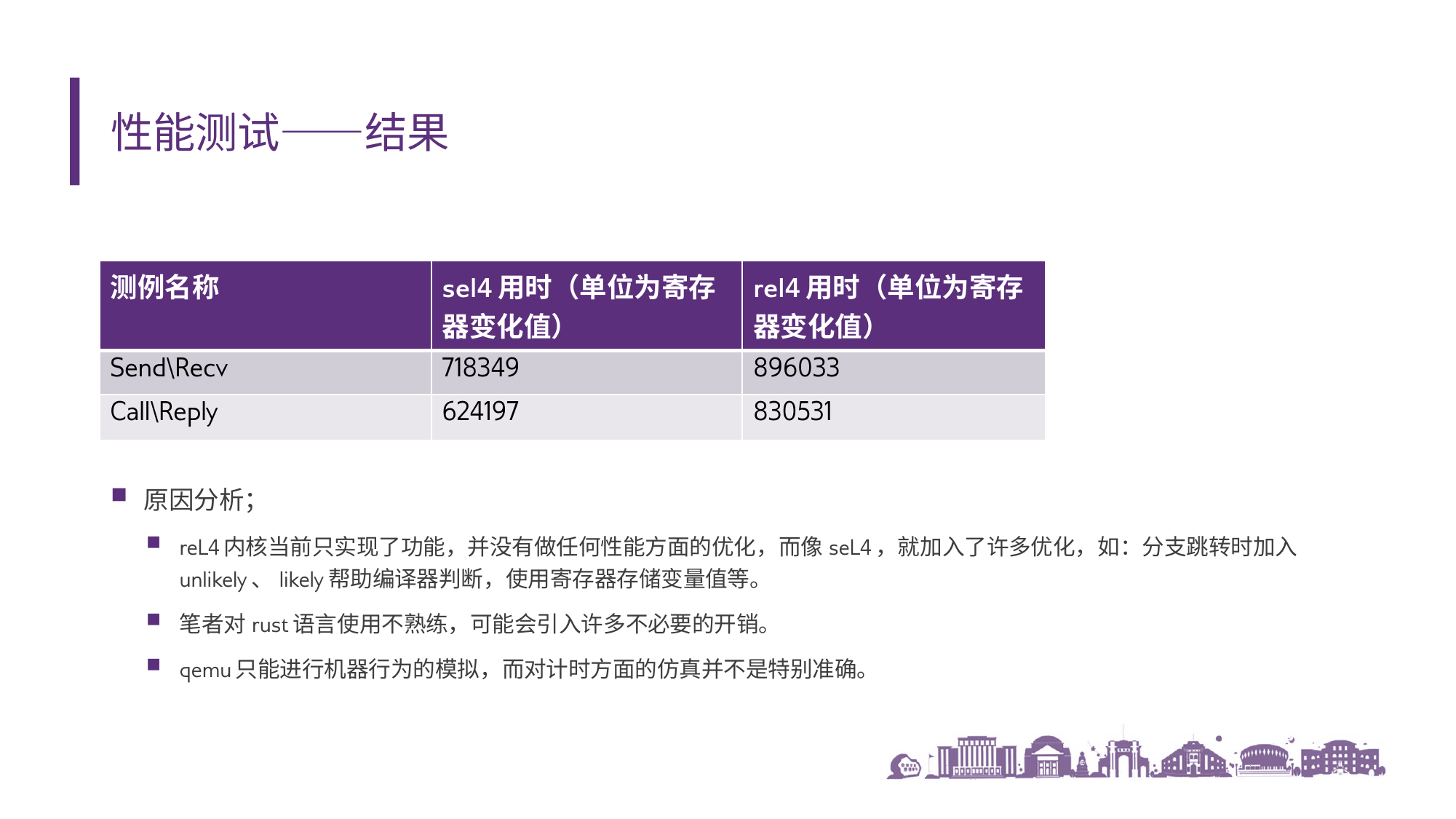

# 性能测试——结果
| 测例名称 | sel4用时（单位为寄存器变化值） | rel4用时（单位为寄存器变化值） |
| --- | --- | --- |
| Send\Recv | 718349 | 896033 |
| Call\Reply | 624197 | 830531 |
原因分析；
reL4内核当前只实现了功能，并没有做任何性能方面的优化，而像seL4，就加入了许多优化，如：分支跳转时加入unlikely、likely帮助编译器判断，使用寄存器存储变量值等。
笔者对rust语言使用不熟练，可能会引入许多不必要的开销。
qemu只能进行机器行为的模拟，而对计时方面的仿真并不是特别准确。